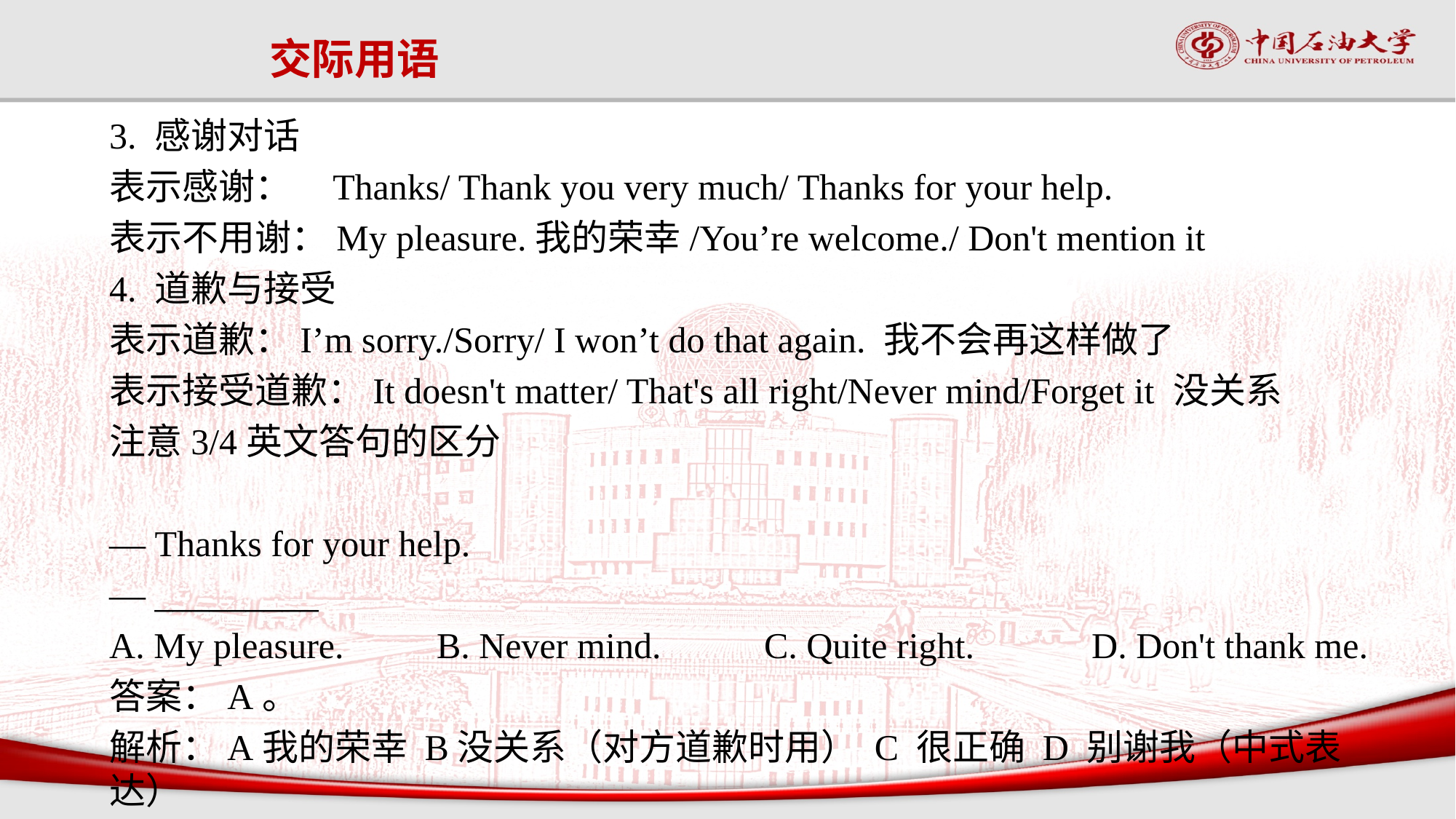

# 交际用语
3. 感谢对话
表示感谢：    Thanks/ Thank you very much/ Thanks for your help.
表示不用谢：My pleasure.我的荣幸/You’re welcome./ Don't mention it
4. 道歉与接受
表示道歉：I’m sorry./Sorry/ I won’t do that again. 我不会再这样做了
表示接受道歉：It doesn't matter/ That's all right/Never mind/Forget it 没关系
注意3/4英文答句的区分

— Thanks for your help.
— _________
A. My pleasure.	B. Never mind.	C. Quite right.		D. Don't thank me.
答案：A。
解析：A我的荣幸 B没关系（对方道歉时用） C 很正确 D 别谢我（中式表达）